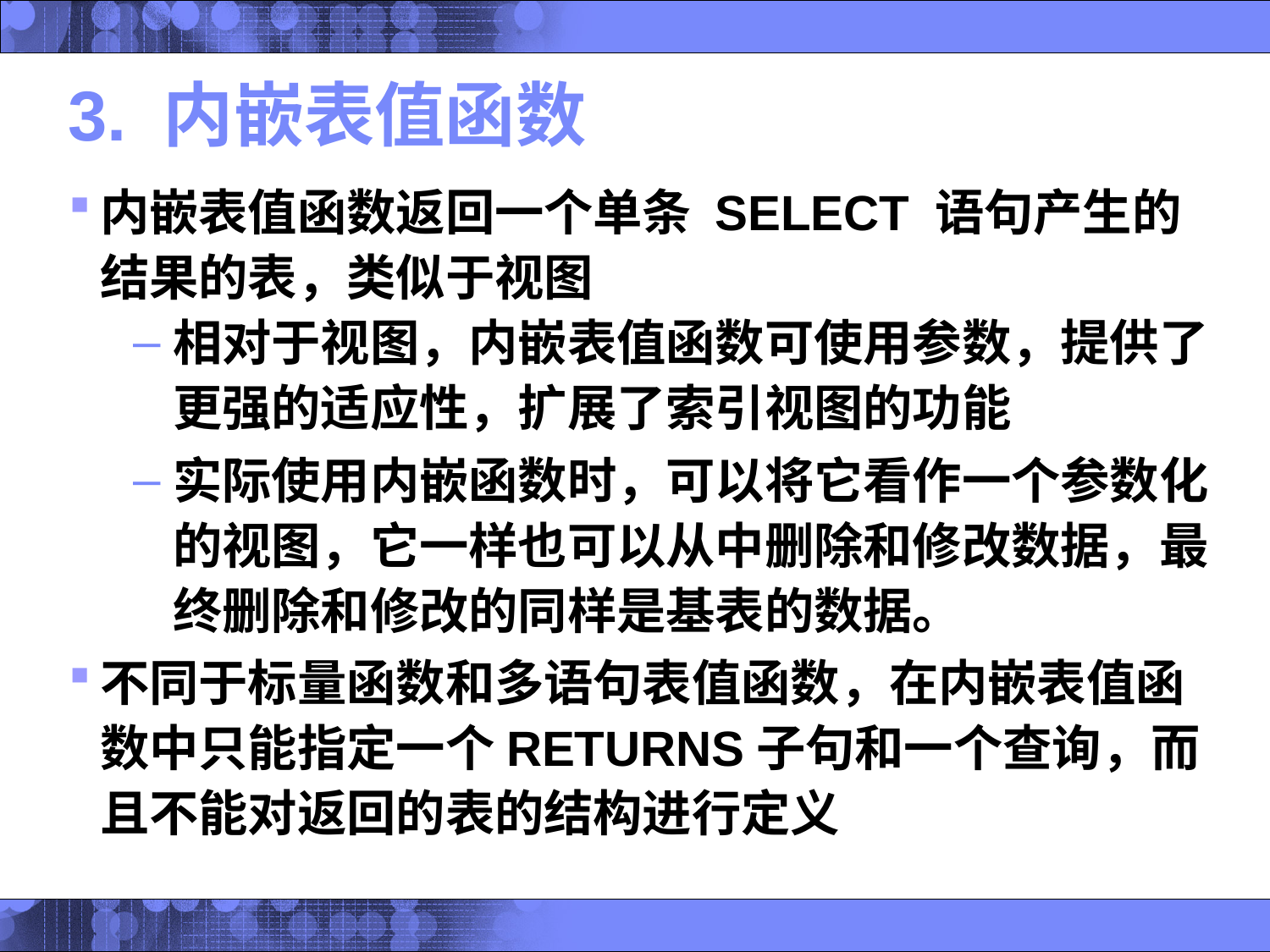

# 3. 内嵌表值函数
内嵌表值函数返回一个单条 SELECT 语句产生的结果的表，类似于视图
相对于视图，内嵌表值函数可使用参数，提供了更强的适应性，扩展了索引视图的功能
实际使用内嵌函数时，可以将它看作一个参数化的视图，它一样也可以从中删除和修改数据，最终删除和修改的同样是基表的数据。
不同于标量函数和多语句表值函数，在内嵌表值函数中只能指定一个RETURNS子句和一个查询，而且不能对返回的表的结构进行定义